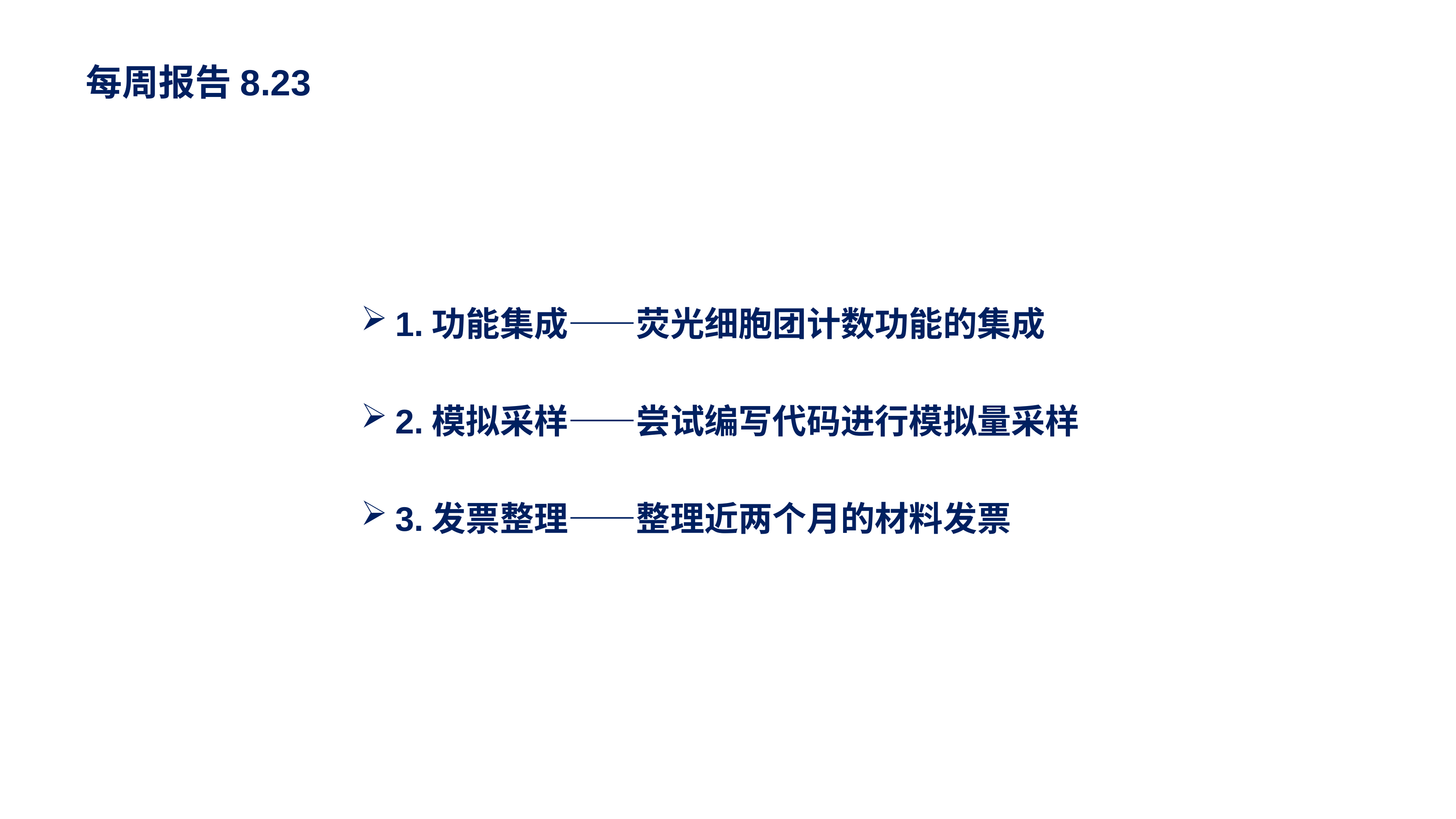

每周报告8.23
1.功能集成——荧光细胞团计数功能的集成
2.模拟采样——尝试编写代码进行模拟量采样
3.发票整理——整理近两个月的材料发票